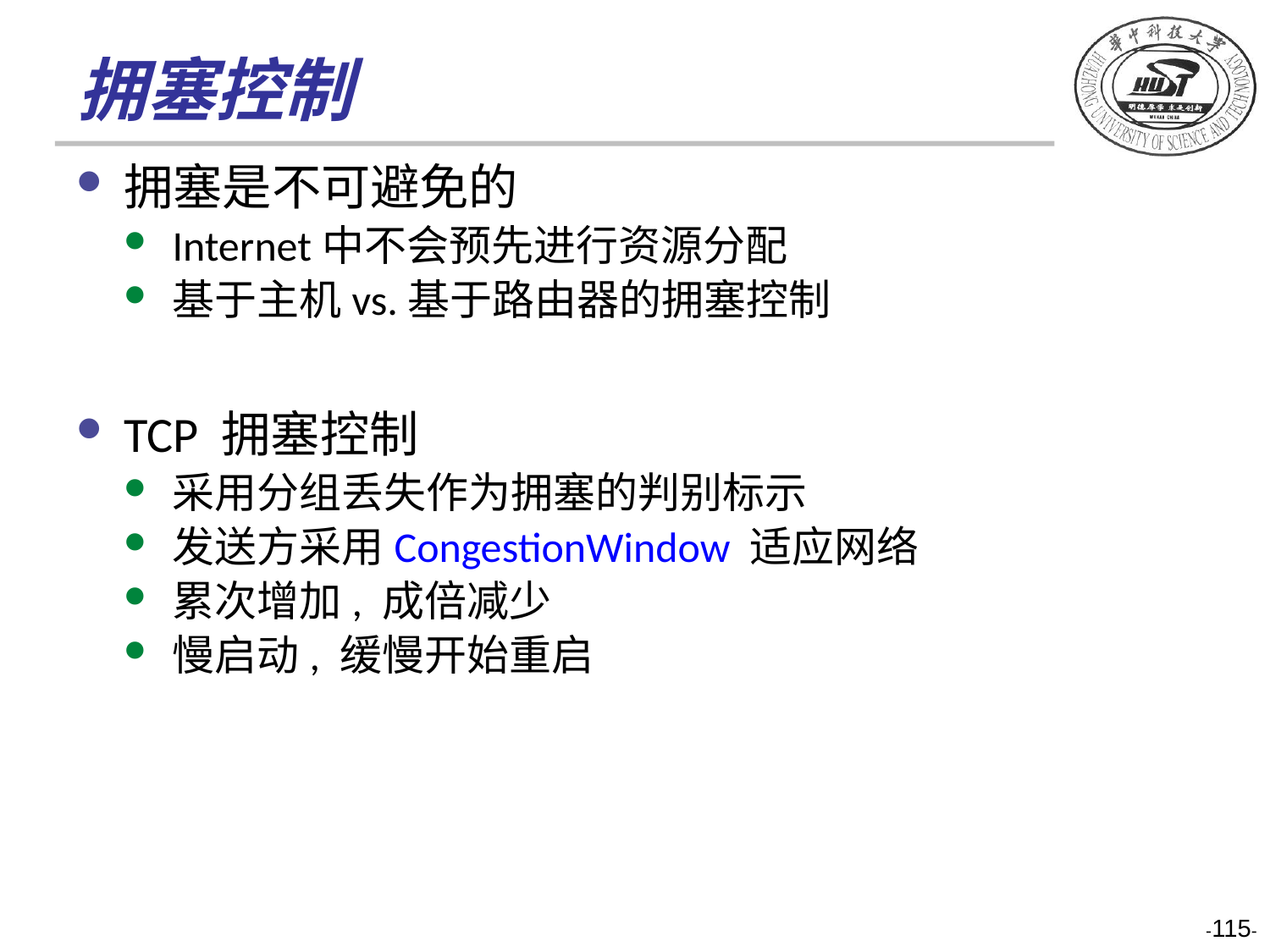

# 拥塞控制
拥塞是不可避免的
Internet中不会预先进行资源分配
基于主机vs.基于路由器的拥塞控制

TCP 拥塞控制
采用分组丢失作为拥塞的判别标示
发送方采用CongestionWindow 适应网络
累次增加, 成倍减少
慢启动, 缓慢开始重启

-115-